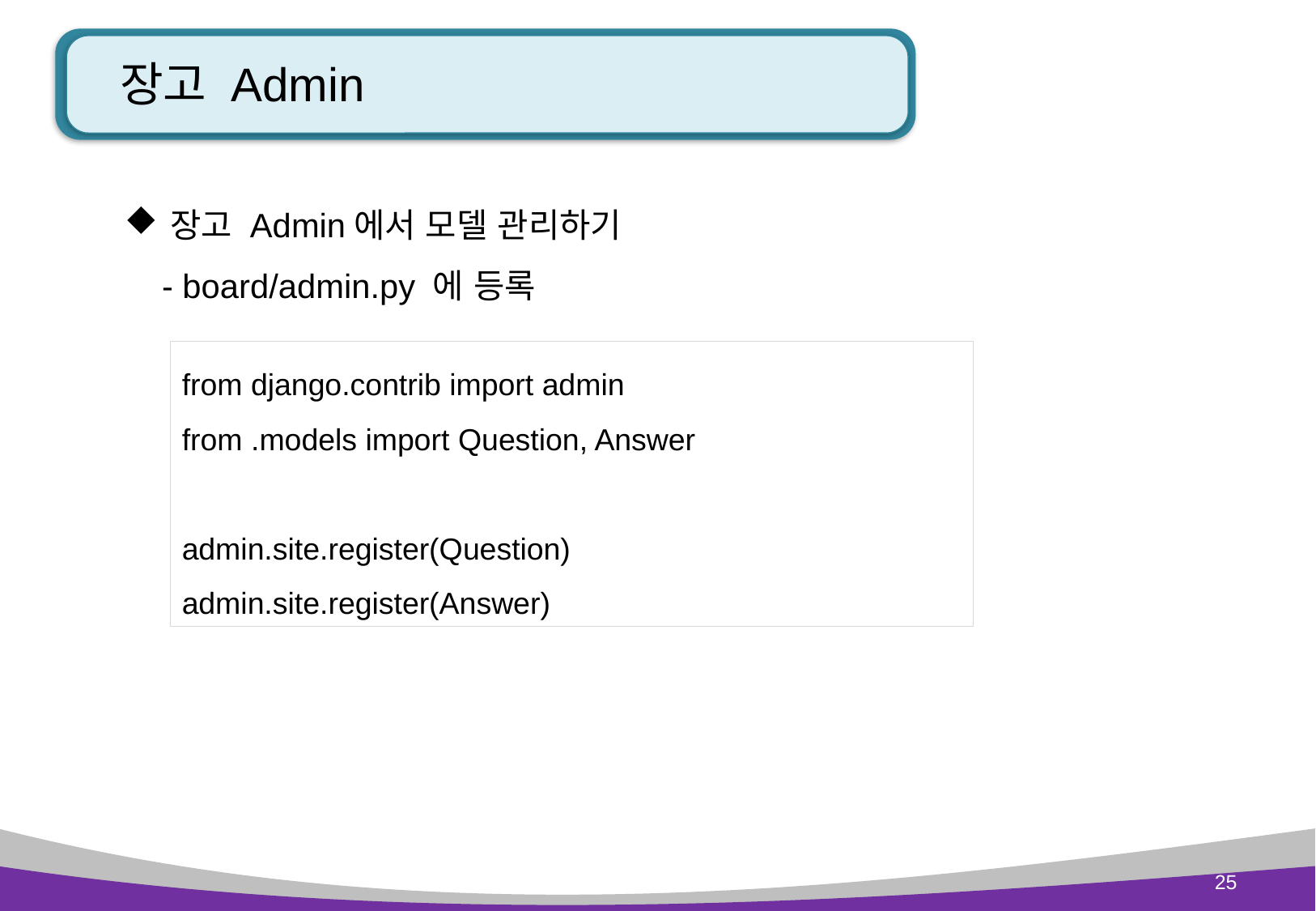

# 장고 Admin
장고 Admin에서 모델 관리하기
    - board/admin.py 에 등록
from django.contrib import admin
from .models import Question, Answer

admin.site.register(Question)
admin.site.register(Answer)
25